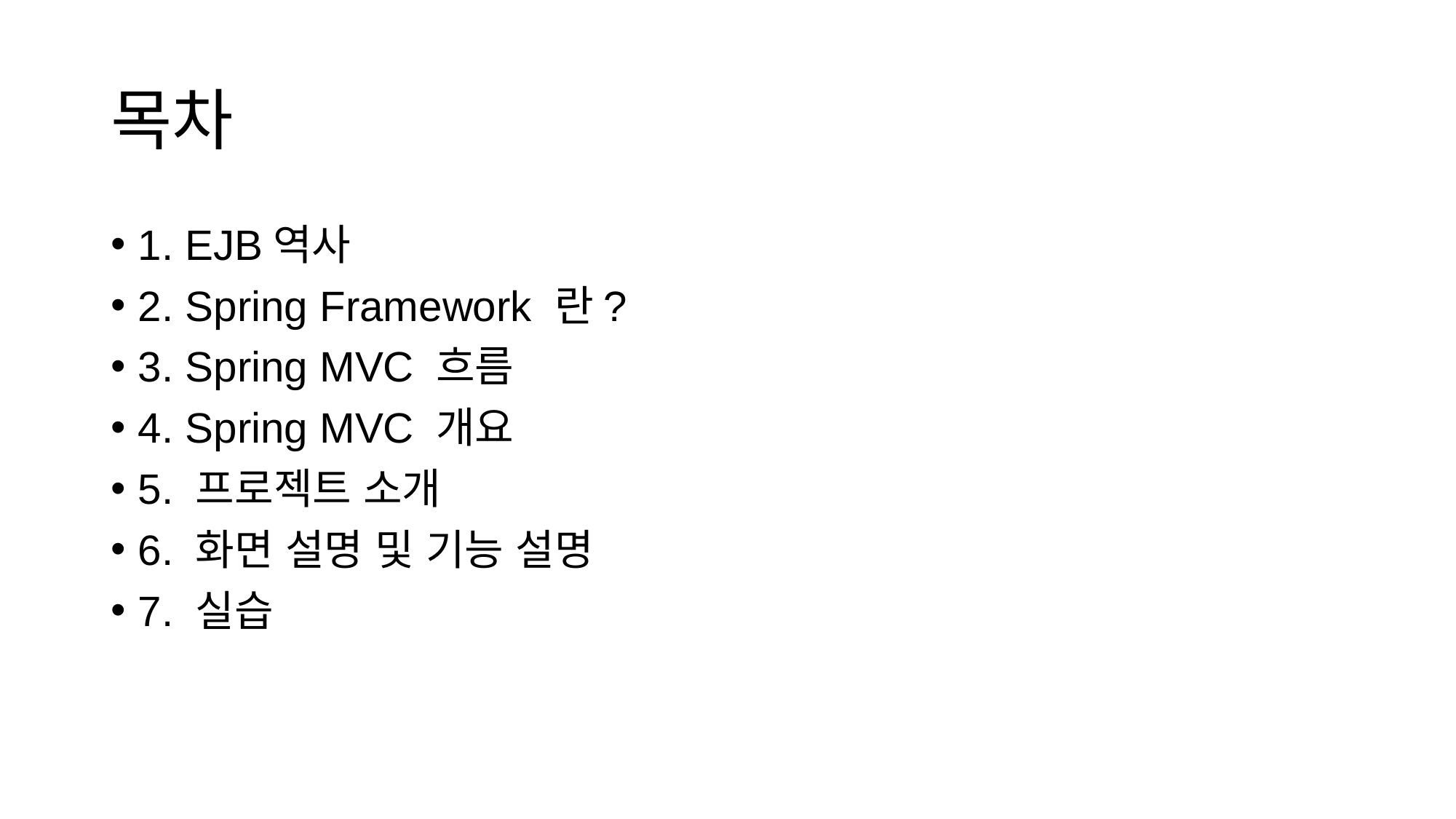

# 목차
1. EJB역사
2. Spring Framework 란?
3. Spring MVC 흐름
4. Spring MVC 개요
5. 프로젝트 소개
6. 화면 설명 및 기능 설명
7. 실습